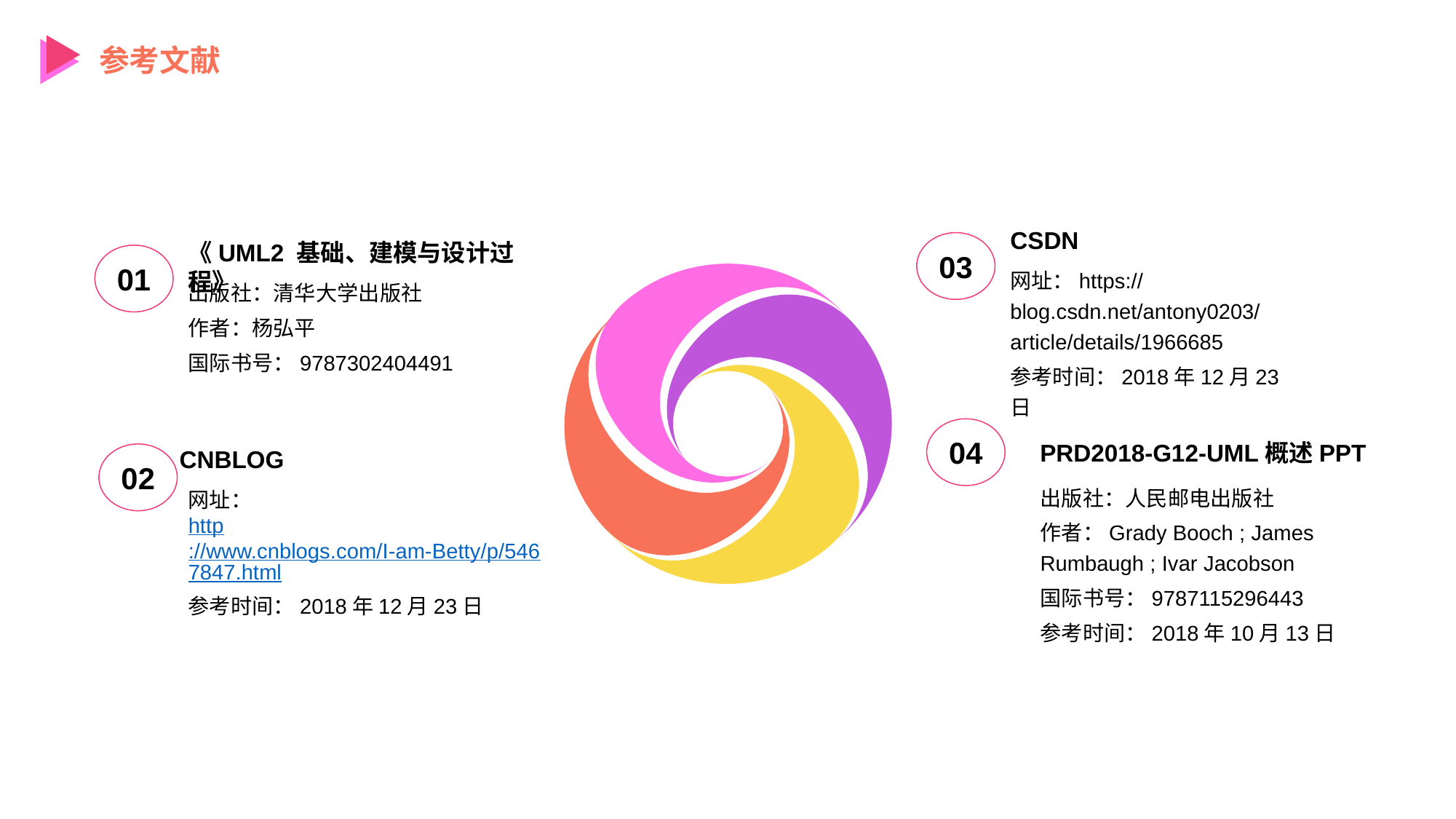

参考文献
CSDN

03
《UML2 基础、建模与设计过程》
01
网址：https://blog.csdn.net/antony0203/article/details/1966685
参考时间：2018年12月23日
出版社：清华大学出版社
作者：杨弘平
国际书号：9787302404491

04
PRD2018-G12-UML概述PPT
02
CNBLOG
出版社：人民邮电出版社
作者：Grady Booch ; James Rumbaugh ; Ivar Jacobson
国际书号：9787115296443
参考时间：2018年10月13日

网址：
http://www.cnblogs.com/I-am-Betty/p/5467847.html
参考时间：2018年12月23日